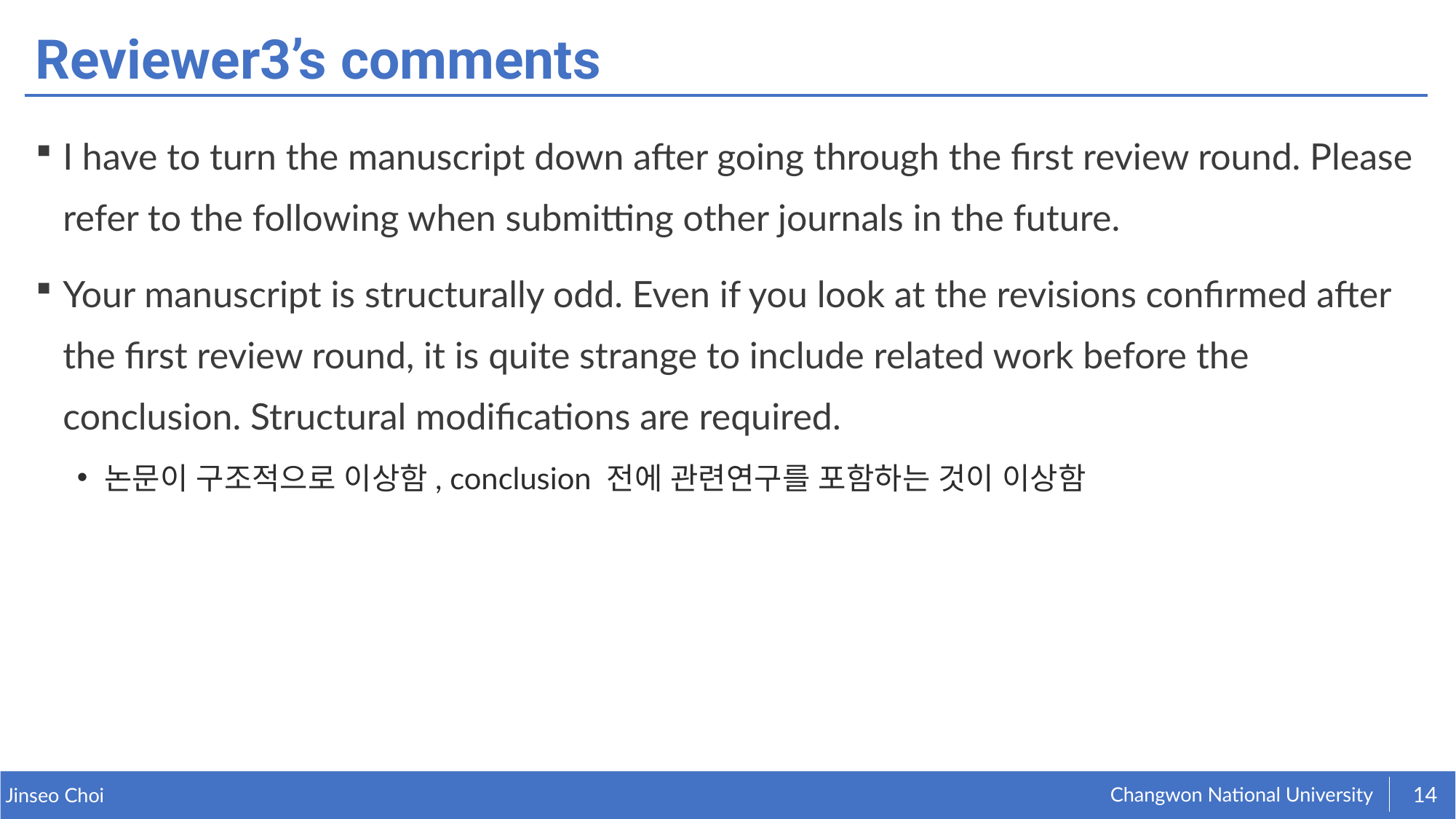

# Reviewer3’s comments
I have to turn the manuscript down after going through the first review round. Please refer to the following when submitting other journals in the future.
Your manuscript is structurally odd. Even if you look at the revisions confirmed after the first review round, it is quite strange to include related work before the conclusion. Structural modifications are required.
논문이 구조적으로 이상함, conclusion 전에 관련연구를 포함하는 것이 이상함
14